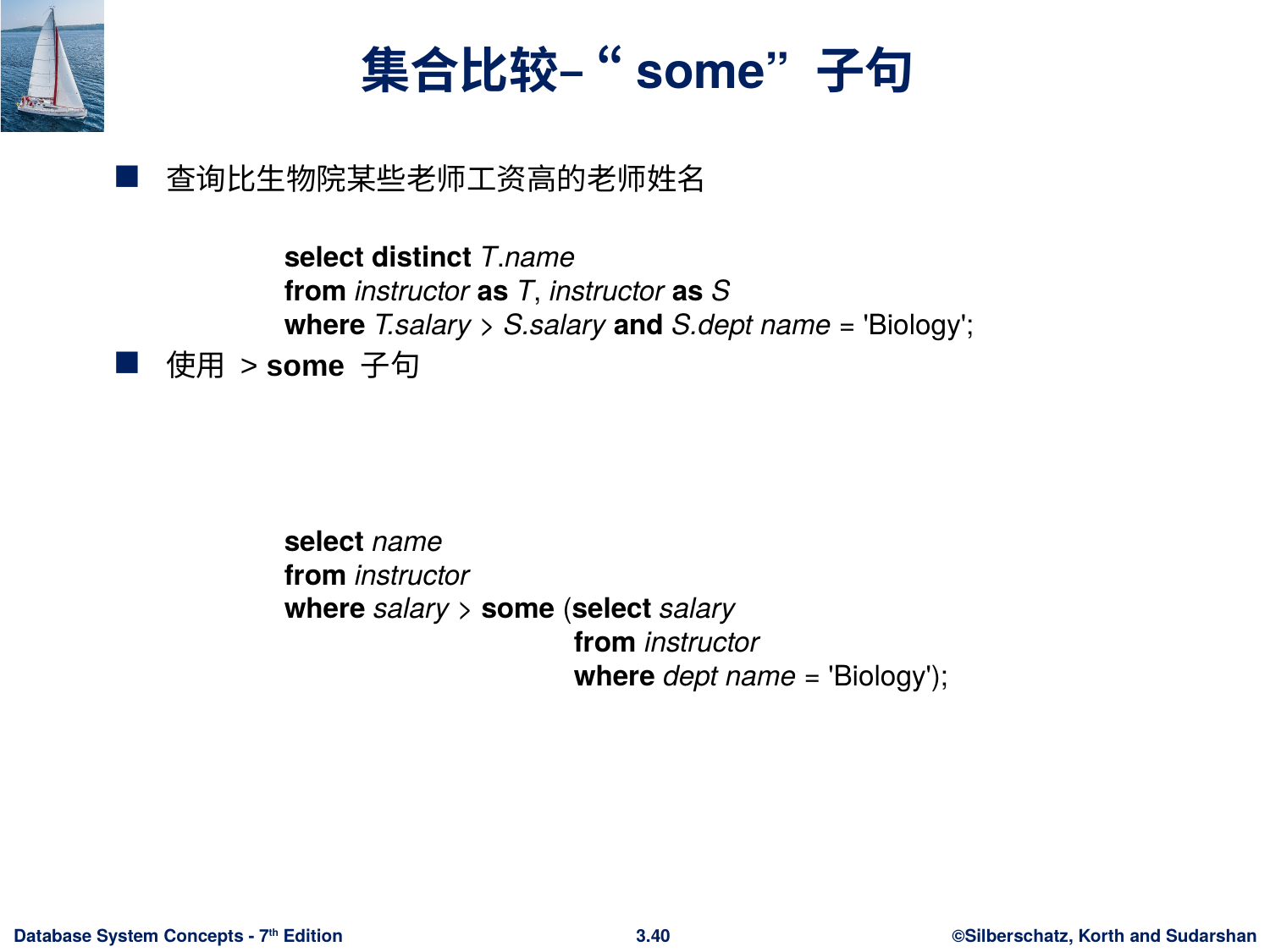

# 集合比较– “some” 子句
查询比生物院某些老师工资高的老师姓名

使用 > some 子句
select distinct T.name
from instructor as T, instructor as S
where T.salary > S.salary and S.dept name = 'Biology';
select name
from instructor
where salary > some (select salary
                                     from instructor
                                     where dept name = 'Biology');